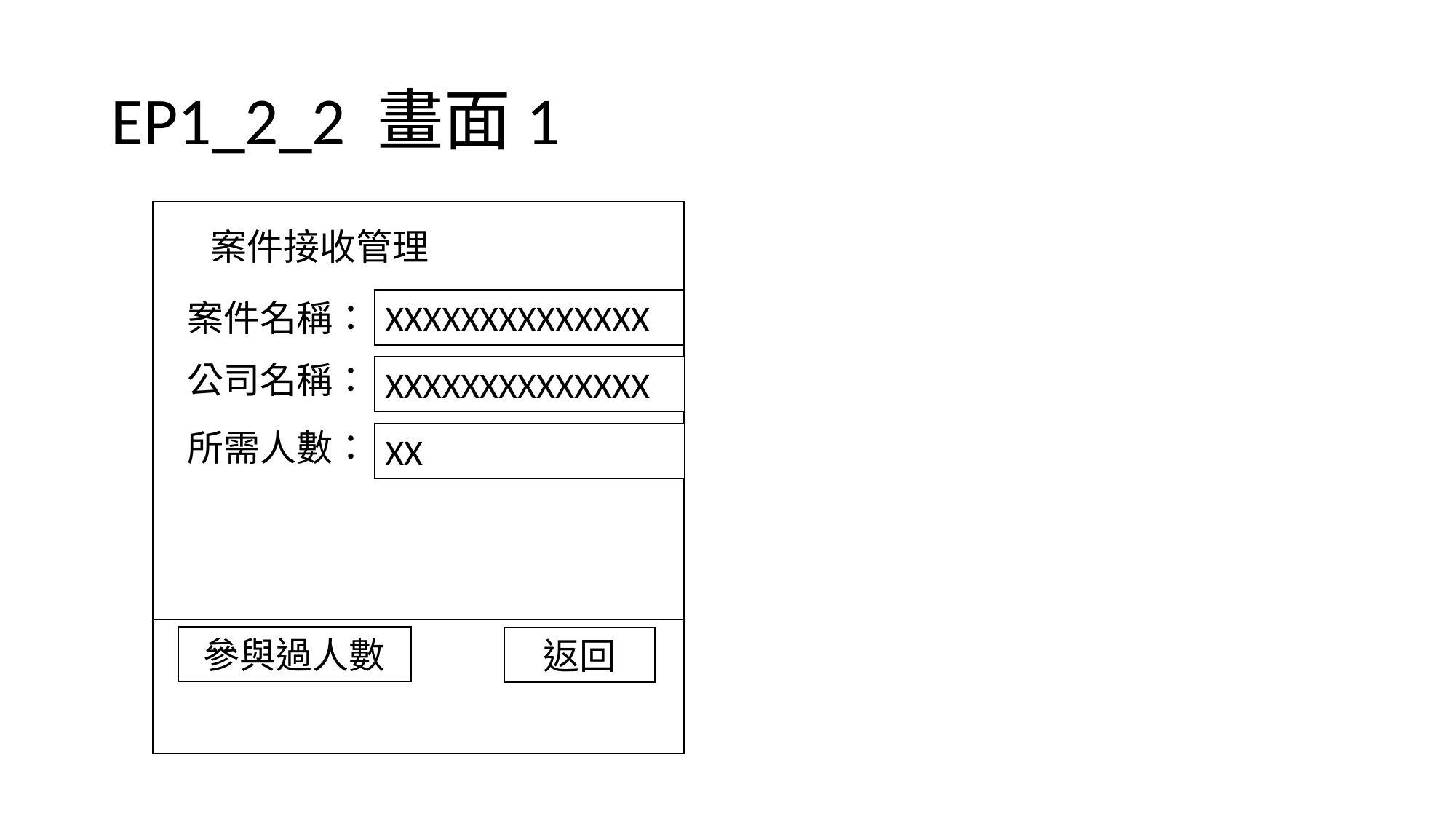

# EP1_2_2 畫面1

案件接收管理

XXXXXXXXXXXXXX
案件名稱：
公司名稱：
XXXXXXXXXXXXXX
所需人數：
XX
參與過人數
返回